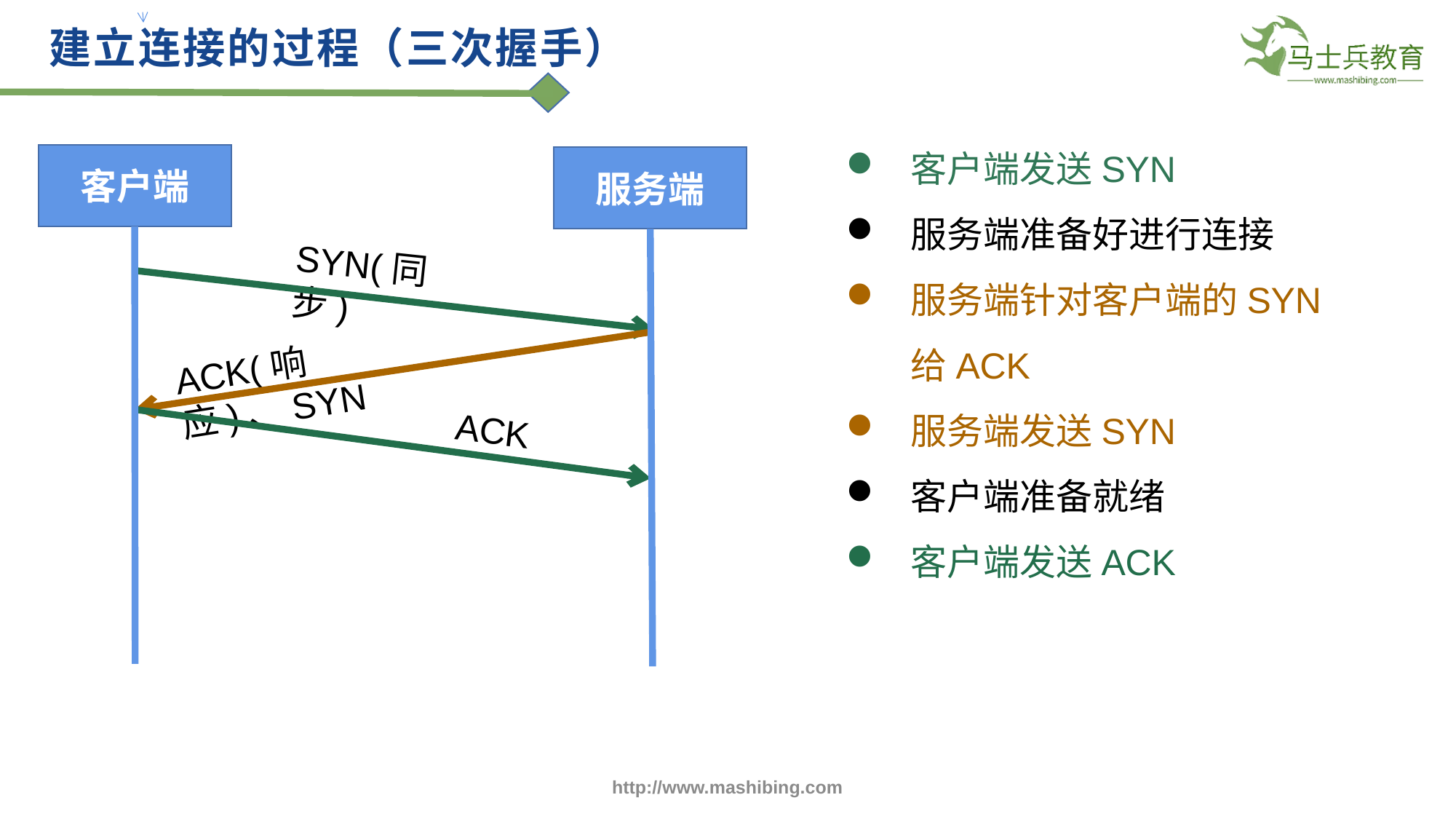

建立连接的过程（三次握手）
客户端发送SYN
服务端准备好进行连接
服务端针对客户端的SYN给ACK
服务端发送SYN
客户端准备就绪
客户端发送ACK
客户端
服务端
SYN(同步)
ACK(响应)、SYN
ACK